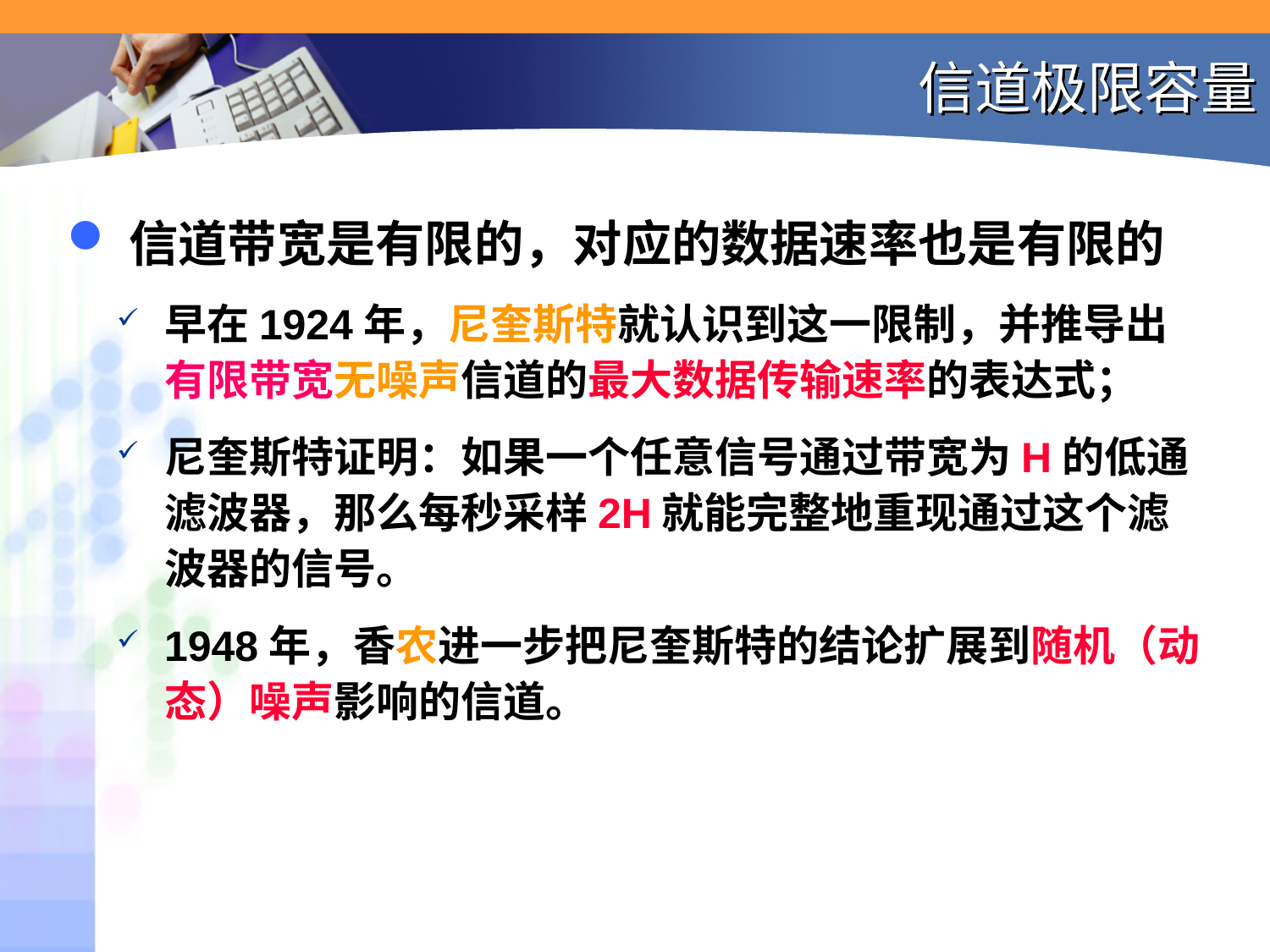

# 信道极限容量
信道带宽是有限的，对应的数据速率也是有限的
早在1924年，尼奎斯特就认识到这一限制，并推导出有限带宽无噪声信道的最大数据传输速率的表达式；
尼奎斯特证明：如果一个任意信号通过带宽为H的低通滤波器，那么每秒采样2H就能完整地重现通过这个滤波器的信号。
1948年，香农进一步把尼奎斯特的结论扩展到随机（动态）噪声影响的信道。